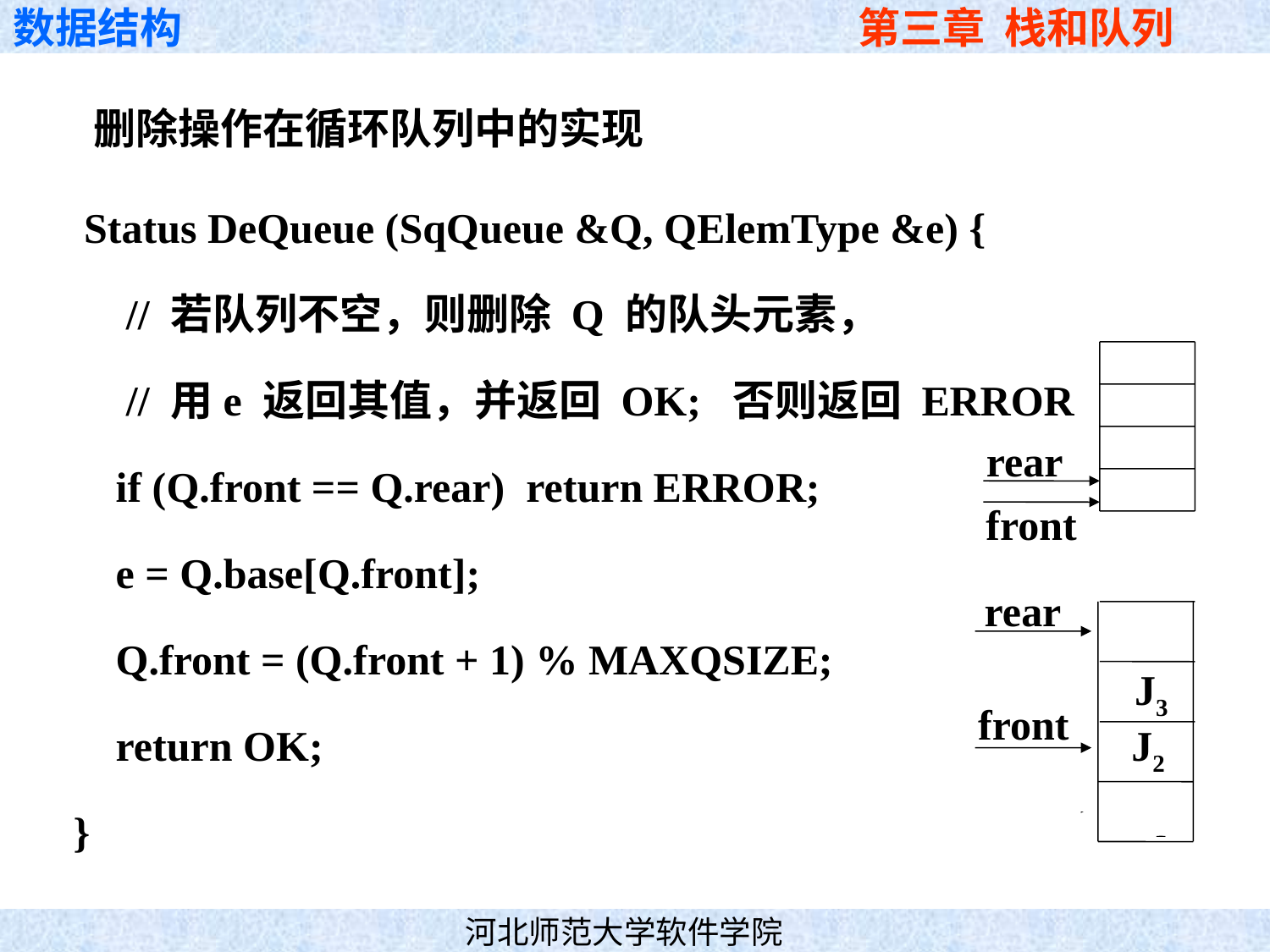

删除操作在循环队列中的实现
 Status DeQueue (SqQueue &Q, QElemType &e) {
     // 若队列不空，则删除 Q 的队头元素，
     // 用e 返回其值，并返回 OK;  否则返回 ERROR
    if (Q.front == Q.rear)  return ERROR;
    e = Q.base[Q.front];
    Q.front = (Q.front + 1) % MAXQSIZE;
    return OK;
}

rear

front

rear

J3

J2

front
J1

front